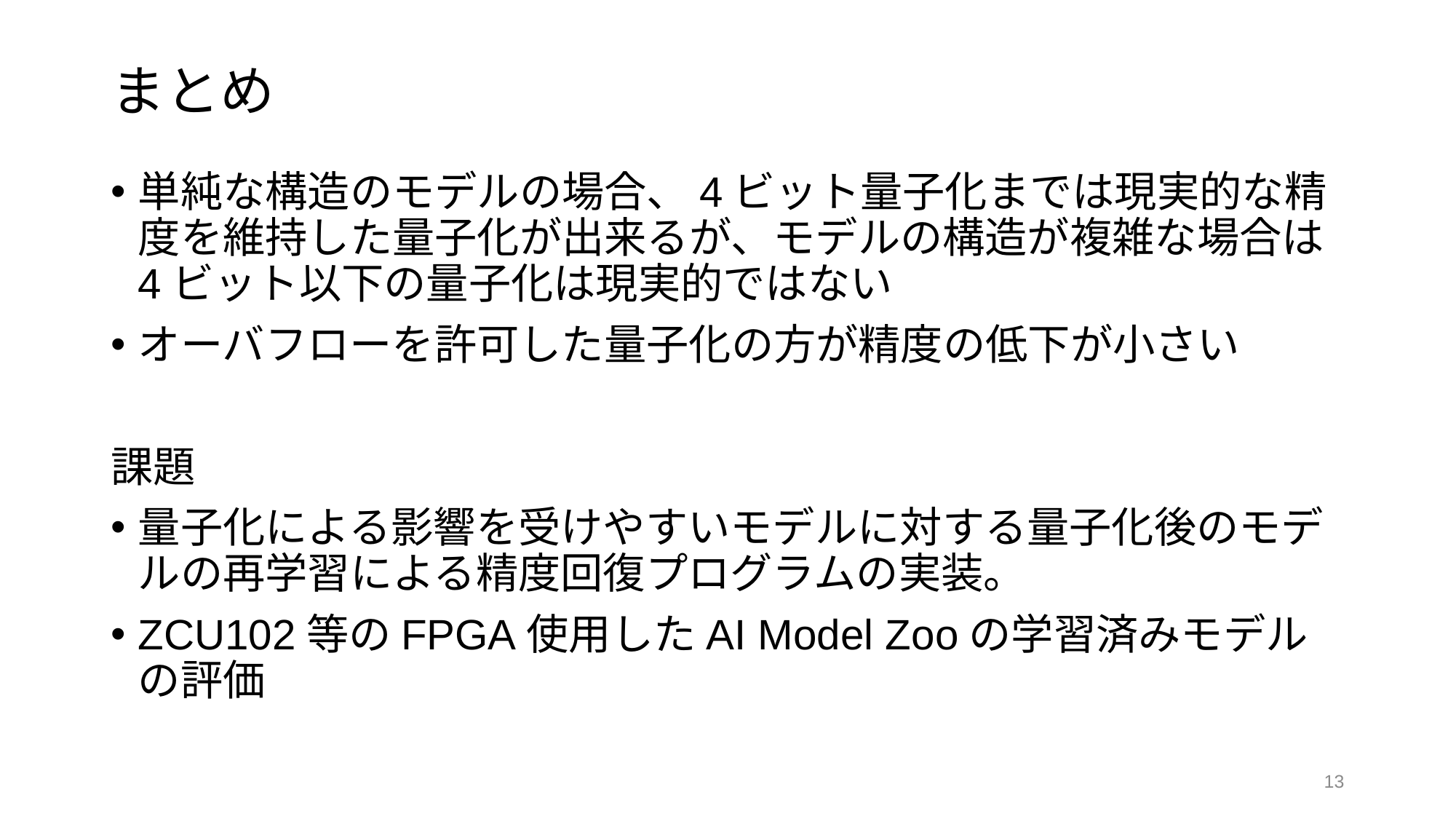

# まとめ
単純な構造のモデルの場合、4ビット量子化までは現実的な精度を維持した量子化が出来るが、モデルの構造が複雑な場合は4ビット以下の量子化は現実的ではない
オーバフローを許可した量子化の方が精度の低下が小さい

課題
量子化による影響を受けやすいモデルに対する量子化後のモデルの再学習による精度回復プログラムの実装。
ZCU102等のFPGA使用したAI Model Zooの学習済みモデルの評価

13